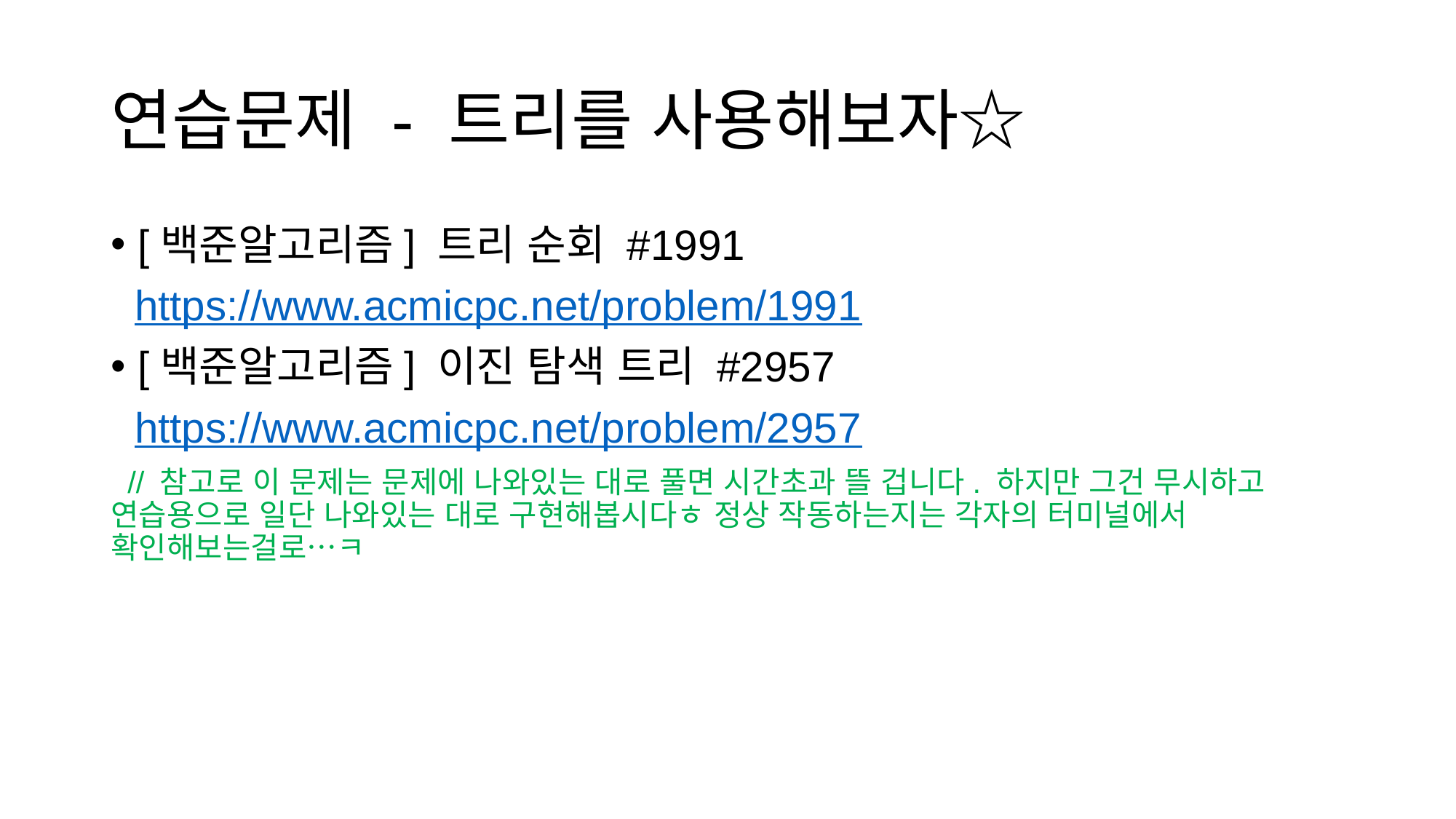

# 연습문제 - 트리를 사용해보자☆
[백준알고리즘] 트리 순회 #1991
  https://www.acmicpc.net/problem/1991
[백준알고리즘] 이진 탐색 트리 #2957
  https://www.acmicpc.net/problem/2957
  // 참고로 이 문제는 문제에 나와있는 대로 풀면 시간초과 뜰 겁니다. 하지만 그건 무시하고 연습용으로 일단 나와있는 대로 구현해봅시다ㅎ 정상 작동하는지는 각자의 터미널에서 확인해보는걸로…ㅋ